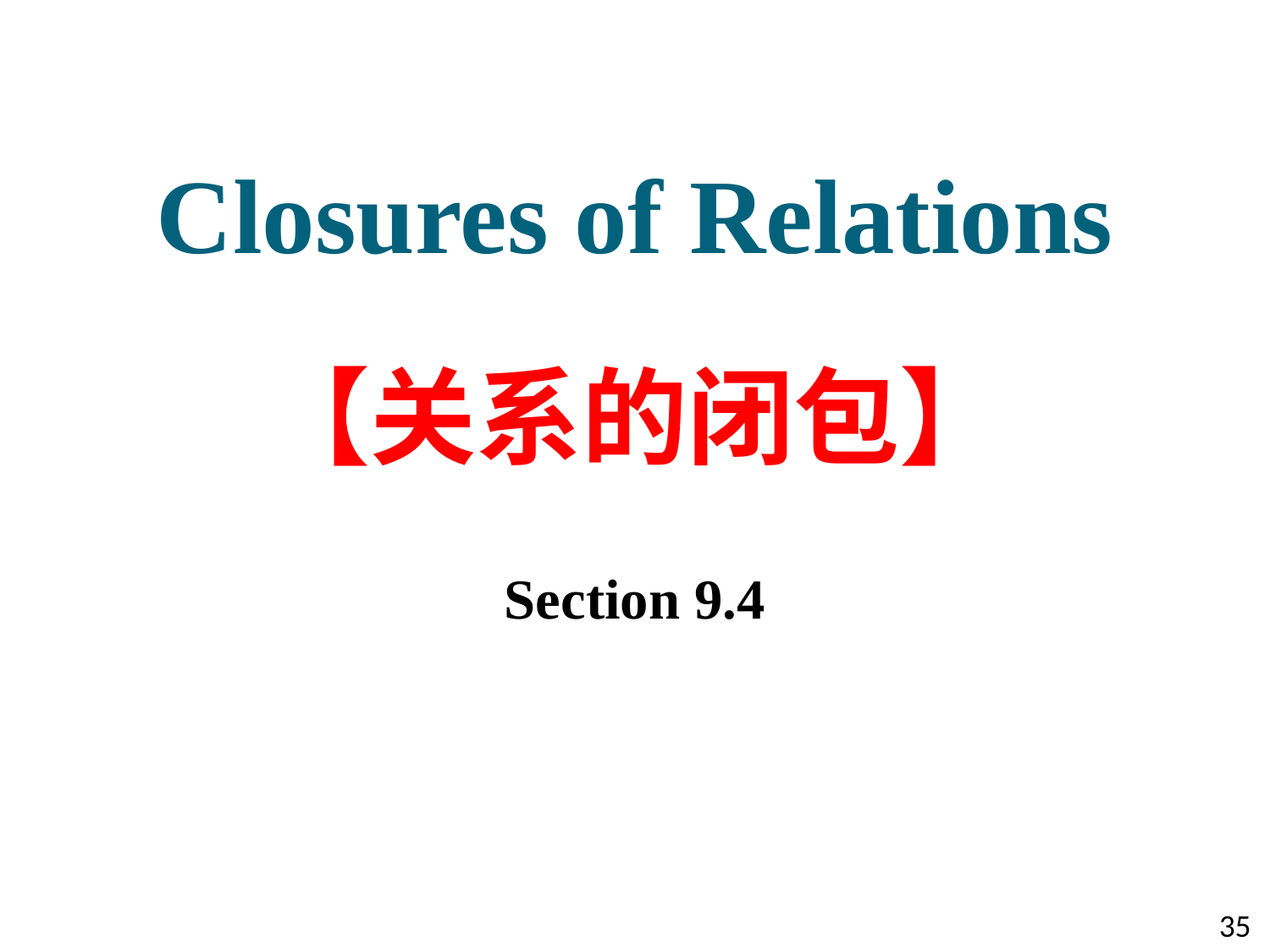

# Closures of Relations 【关系的闭包】
Section 9.4